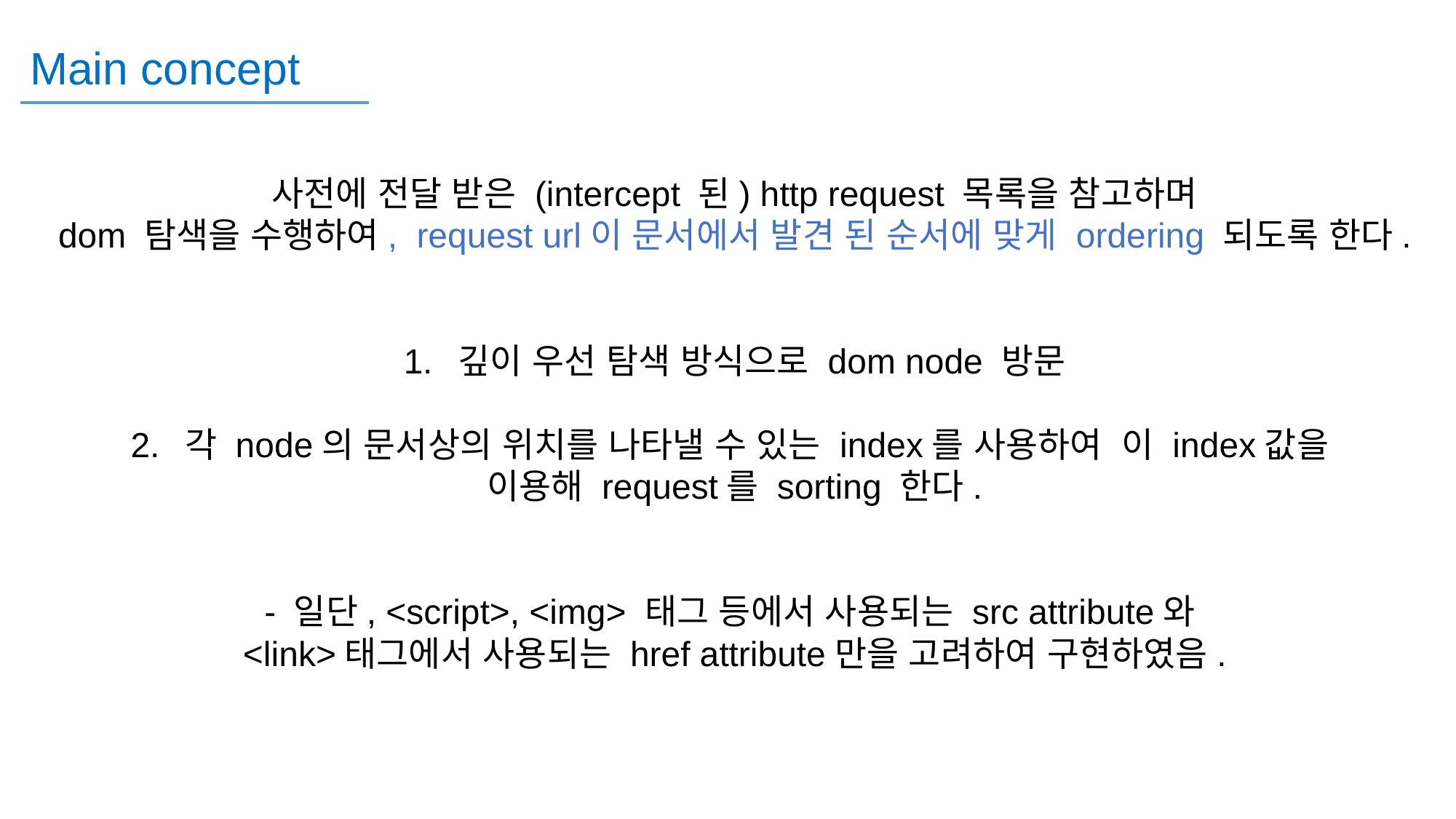

Main concept

사전에 전달 받은 (intercept 된) http request 목록을 참고하며
dom 탐색을 수행하여,  request url이 문서에서 발견 된 순서에 맞게 ordering 되도록 한다.

깊이 우선 탐색 방식으로 dom node 방문

각 node의 문서상의 위치를 나타낼 수 있는 index를 사용하여  이 index값을
이용해 request를 sorting 한다.

- 일단, <script>, <img> 태그 등에서 사용되는 src attribute와
<link>태그에서 사용되는 href attribute만을 고려하여 구현하였음.